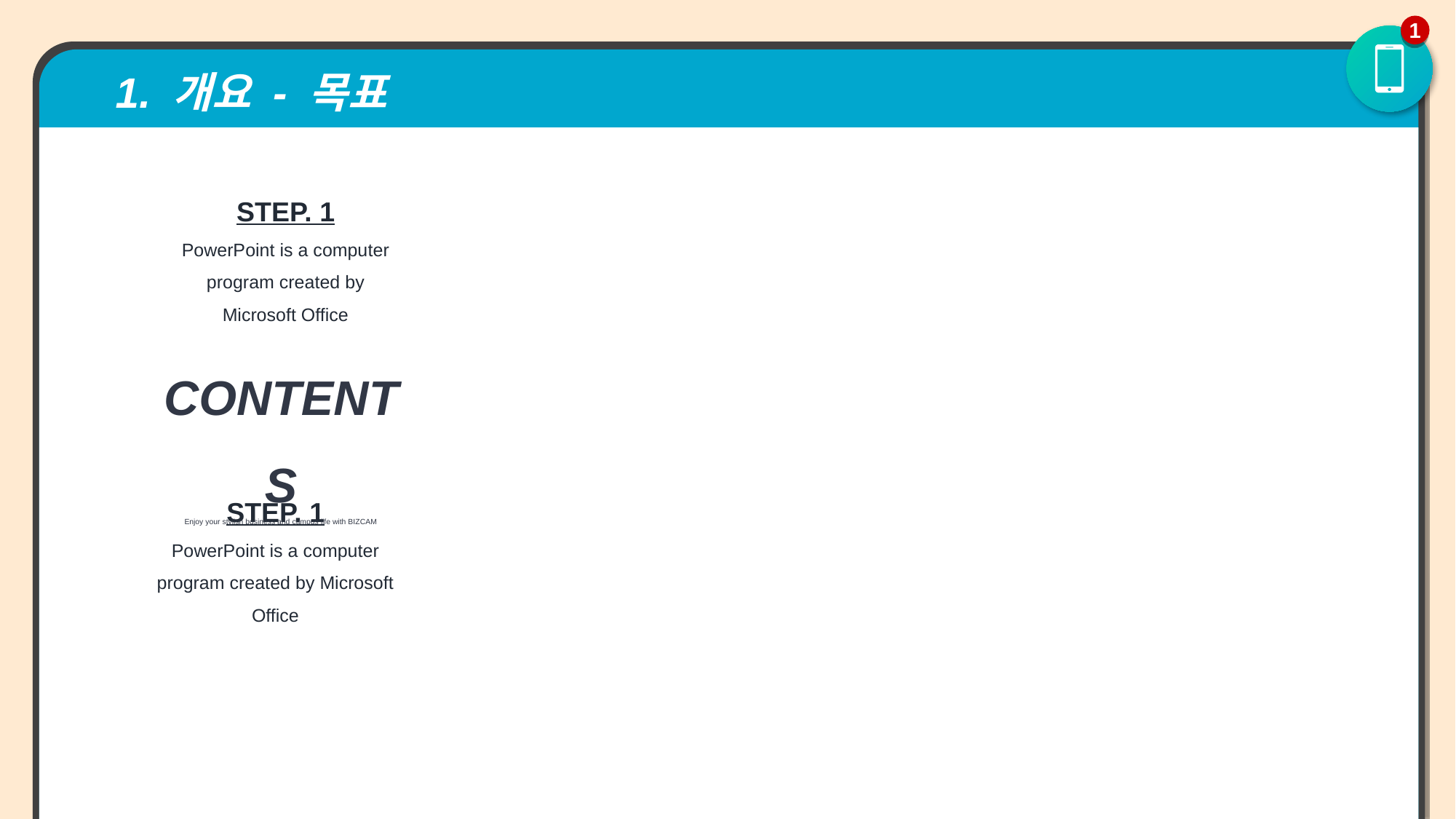

1

1. 개요 - 목표

STEP. 1
PowerPoint is a computer program created by Microsoft Office
CONTENTS
Enjoy your stylish business and campus life with BIZCAM
STEP. 1
PowerPoint is a computer program created by Microsoft Office